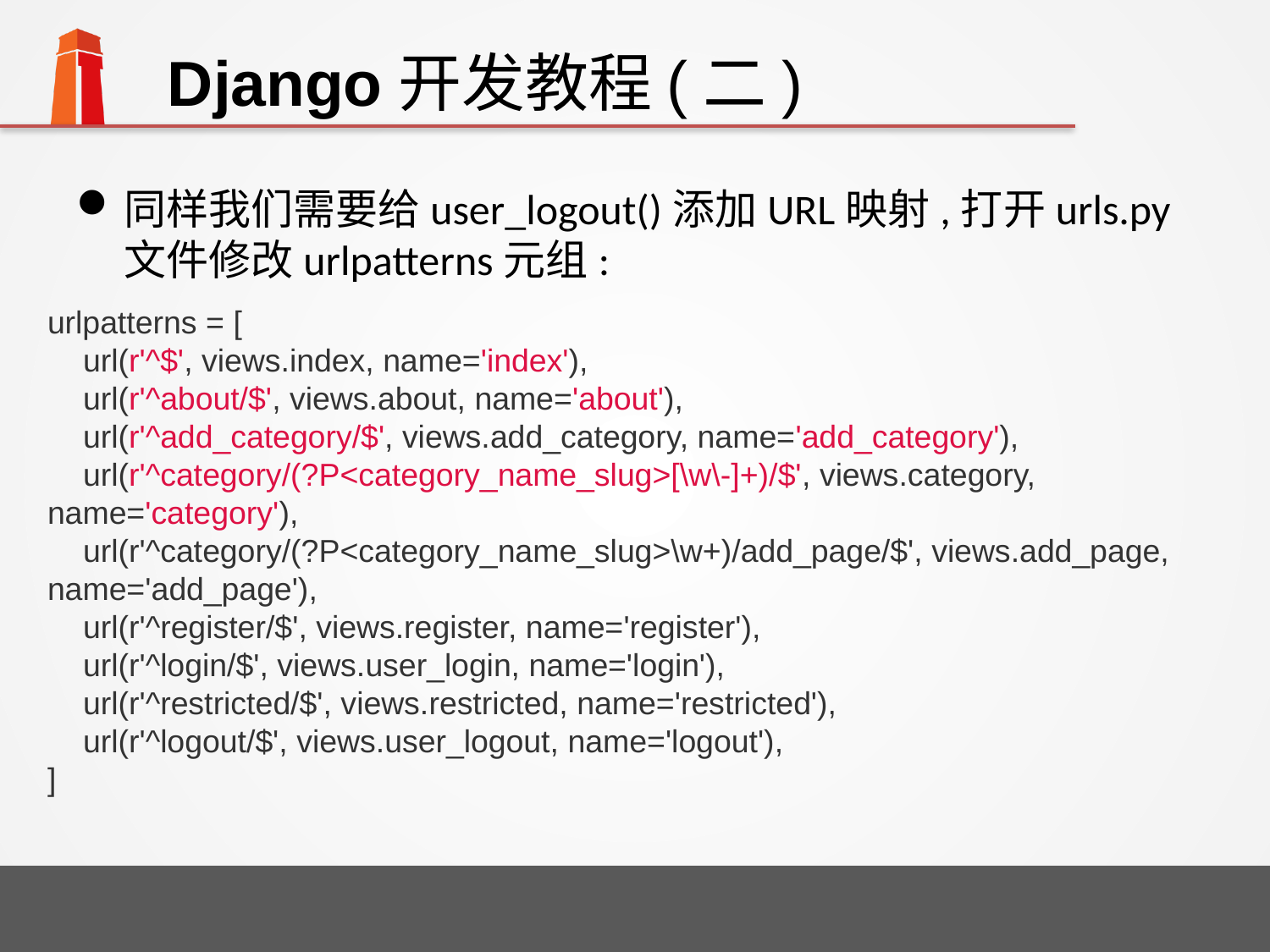

# Django开发教程(二)
同样我们需要给user_logout()添加URL映射,打开urls.py文件修改urlpatterns元组:
urlpatterns = [
    url(r'^$', views.index, name='index'),
    url(r'^about/$', views.about, name='about'),
    url(r'^add_category/$', views.add_category, name='add_category'),
    url(r'^category/(?P<category_name_slug>[\w\-]+)/$', views.category, name='category'),
    url(r'^category/(?P<category_name_slug>\w+)/add_page/$', views.add_page, name='add_page'),
    url(r'^register/$', views.register, name='register'),
    url(r'^login/$', views.user_login, name='login'),
    url(r'^restricted/$', views.restricted, name='restricted'),
    url(r'^logout/$', views.user_logout, name='logout'),
]